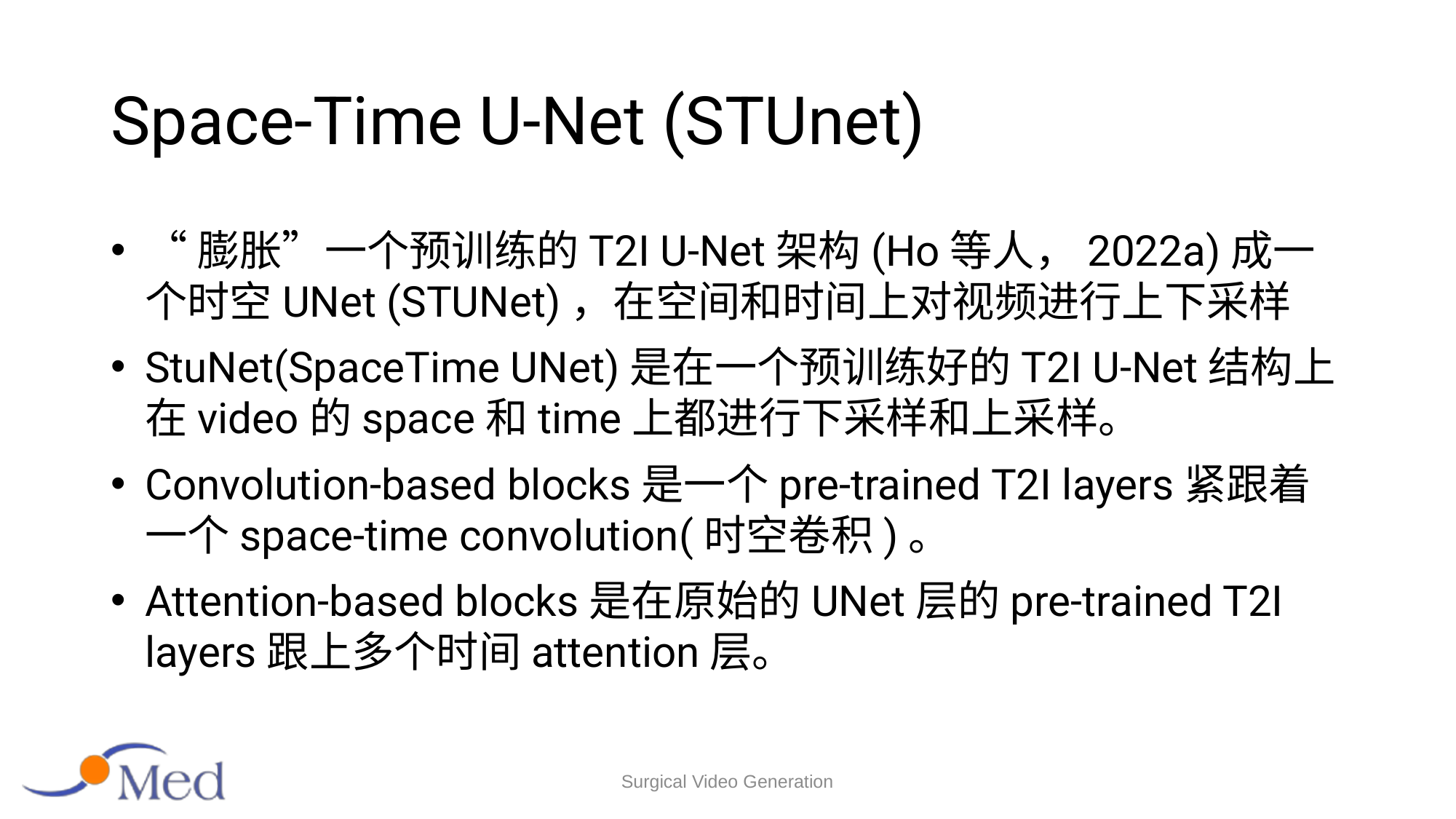

# Space-Time U-Net (STUnet)
“膨胀”一个预训练的T2I U-Net架构(Ho等人，2022a)成一个时空UNet (STUNet)，在空间和时间上对视频进行上下采样
StuNet(SpaceTime UNet)是在一个预训练好的T2I U-Net结构上在video的space和time上都进行下采样和上采样。
Convolution-based blocks是一个pre-trained T2I layers紧跟着一个space-time convolution(时空卷积)。
Attention-based blocks是在原始的UNet层的pre-trained T2I layers跟上多个时间attention层。

Surgical Video Generation
9